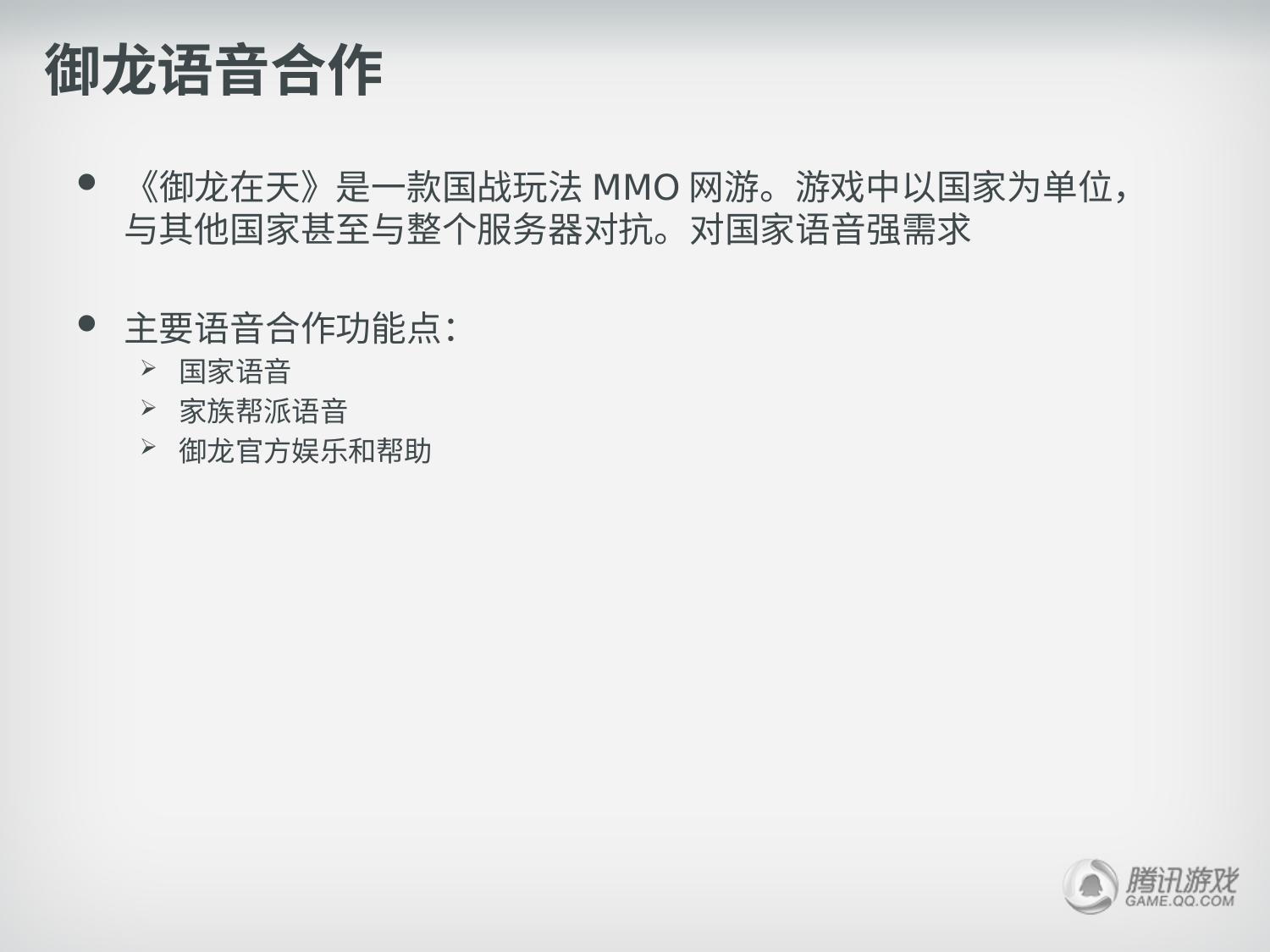

# 御龙语音合作
《御龙在天》是一款国战玩法MMO网游。游戏中以国家为单位，与其他国家甚至与整个服务器对抗。对国家语音强需求

主要语音合作功能点：
国家语音
家族帮派语音
御龙官方娱乐和帮助